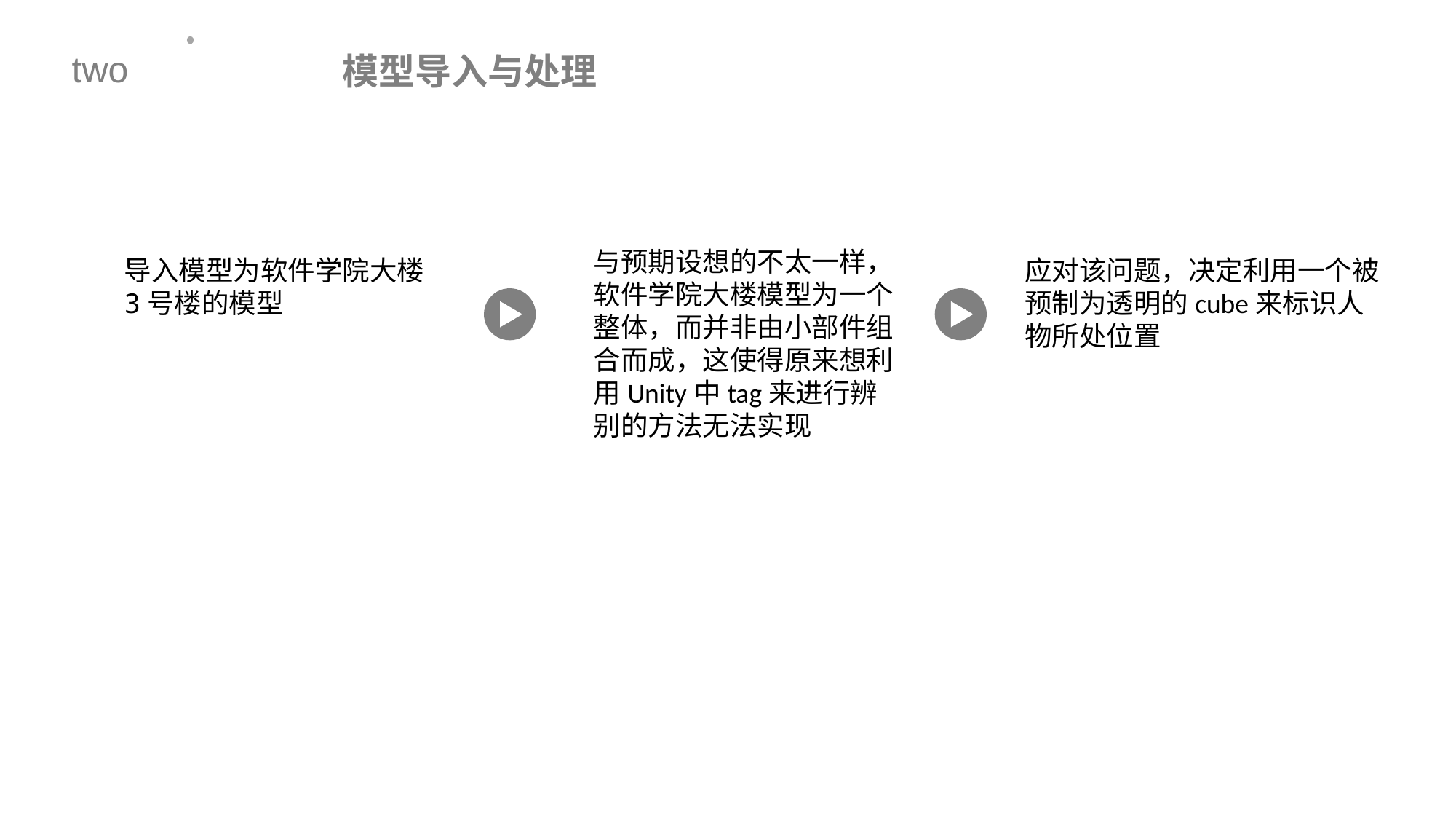

模型导入与处理

two
与预期设想的不太一样，软件学院大楼模型为一个整体，而并非由小部件组合而成，这使得原来想利用Unity中tag来进行辨别的方法无法实现
导入模型为软件学院大楼3号楼的模型

应对该问题，决定利用一个被预制为透明的cube来标识人物所处位置